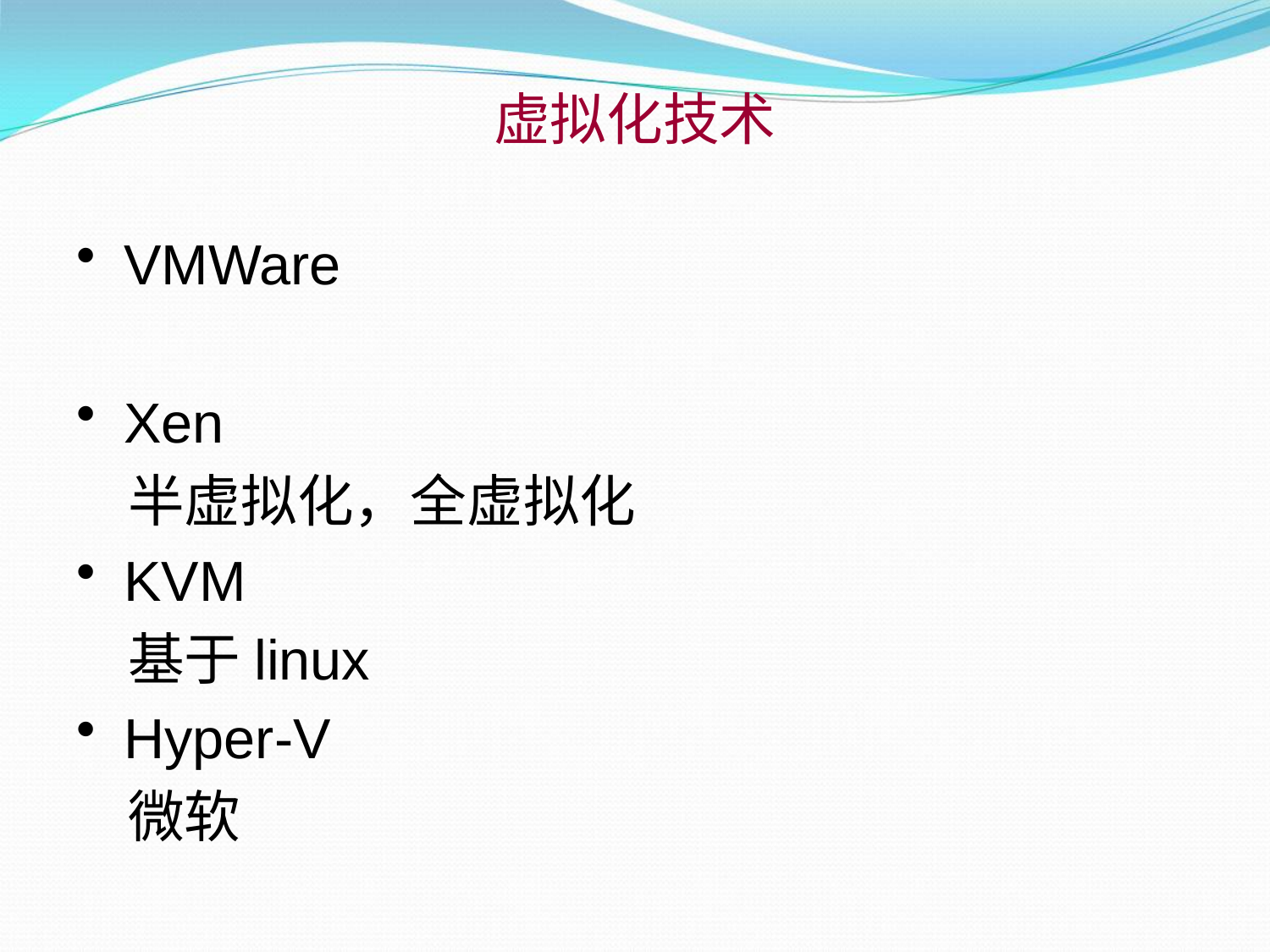

# 虚拟化技术
VMWare

Xen
   半虚拟化，全虚拟化
KVM
   基于linux
Hyper-V
   微软